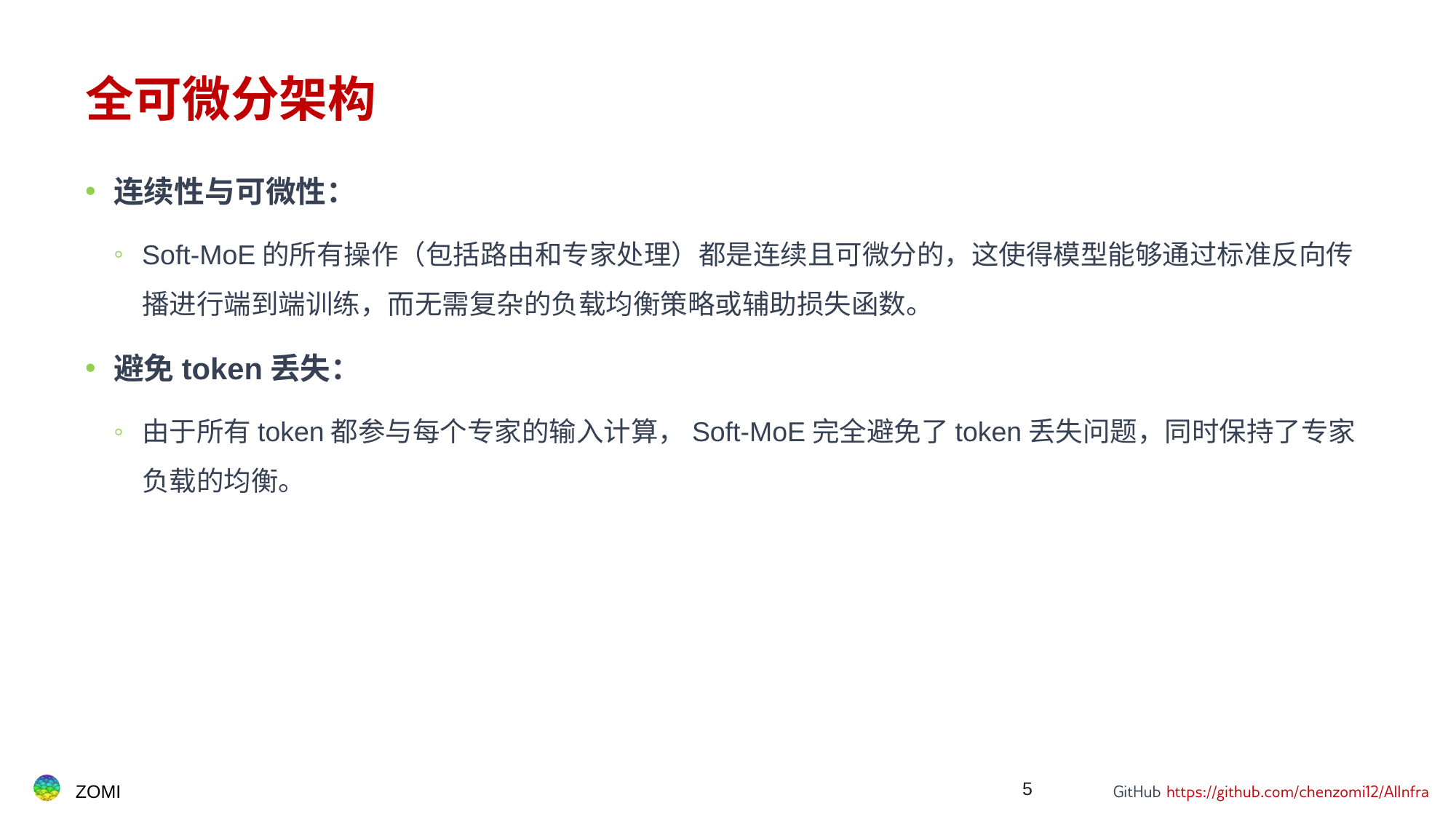

# 全可微分架构
连续性与可微性：
Soft-MoE的所有操作（包括路由和专家处理）都是连续且可微分的，这使得模型能够通过标准反向传播进行端到端训练，而无需复杂的负载均衡策略或辅助损失函数。
避免token丢失：
由于所有token都参与每个专家的输入计算，Soft-MoE完全避免了token丢失问题，同时保持了专家负载的均衡。